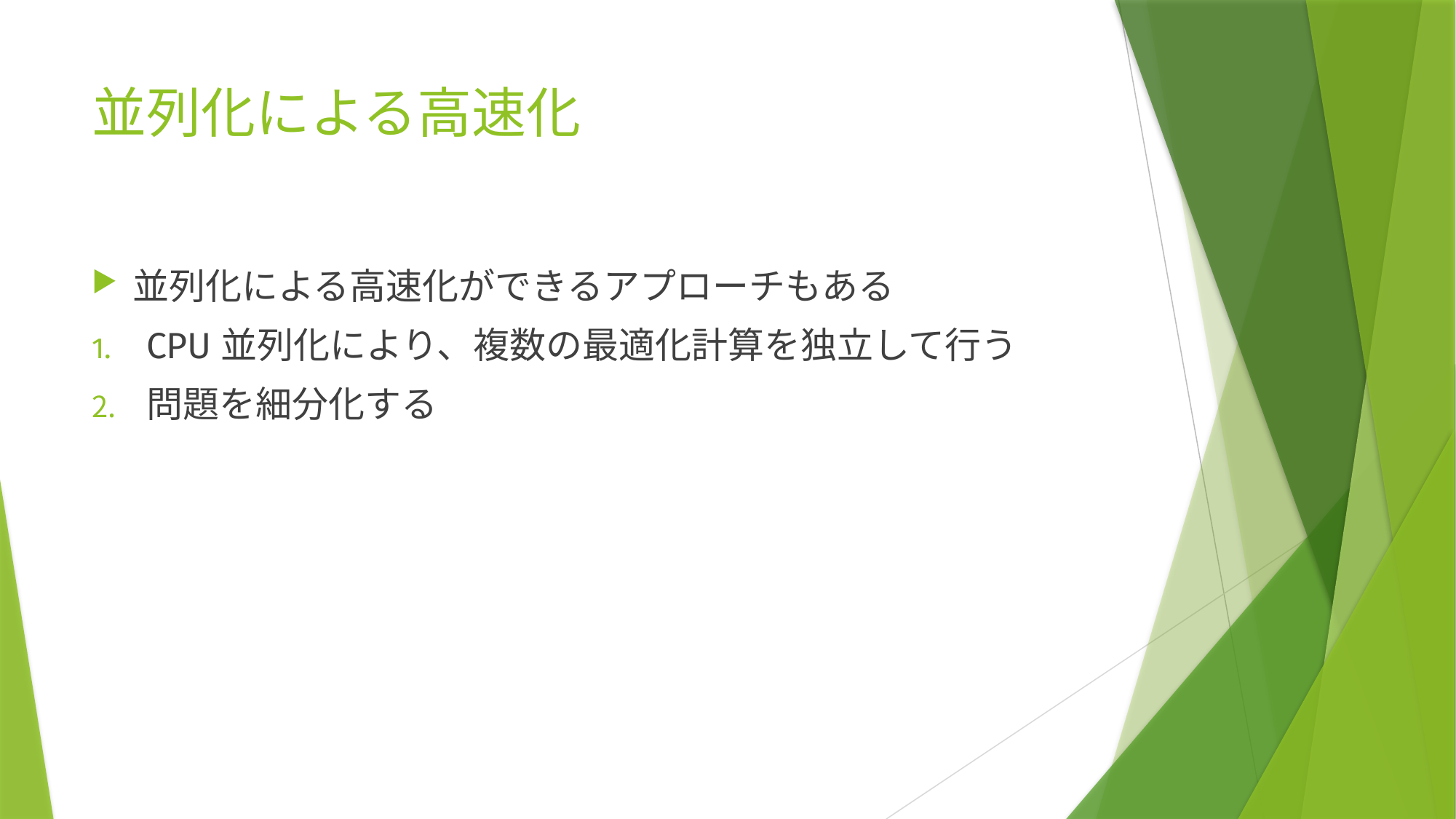

# 並列化による高速化
並列化による高速化ができるアプローチもある
CPU並列化により、複数の最適化計算を独立して行う
問題を細分化する